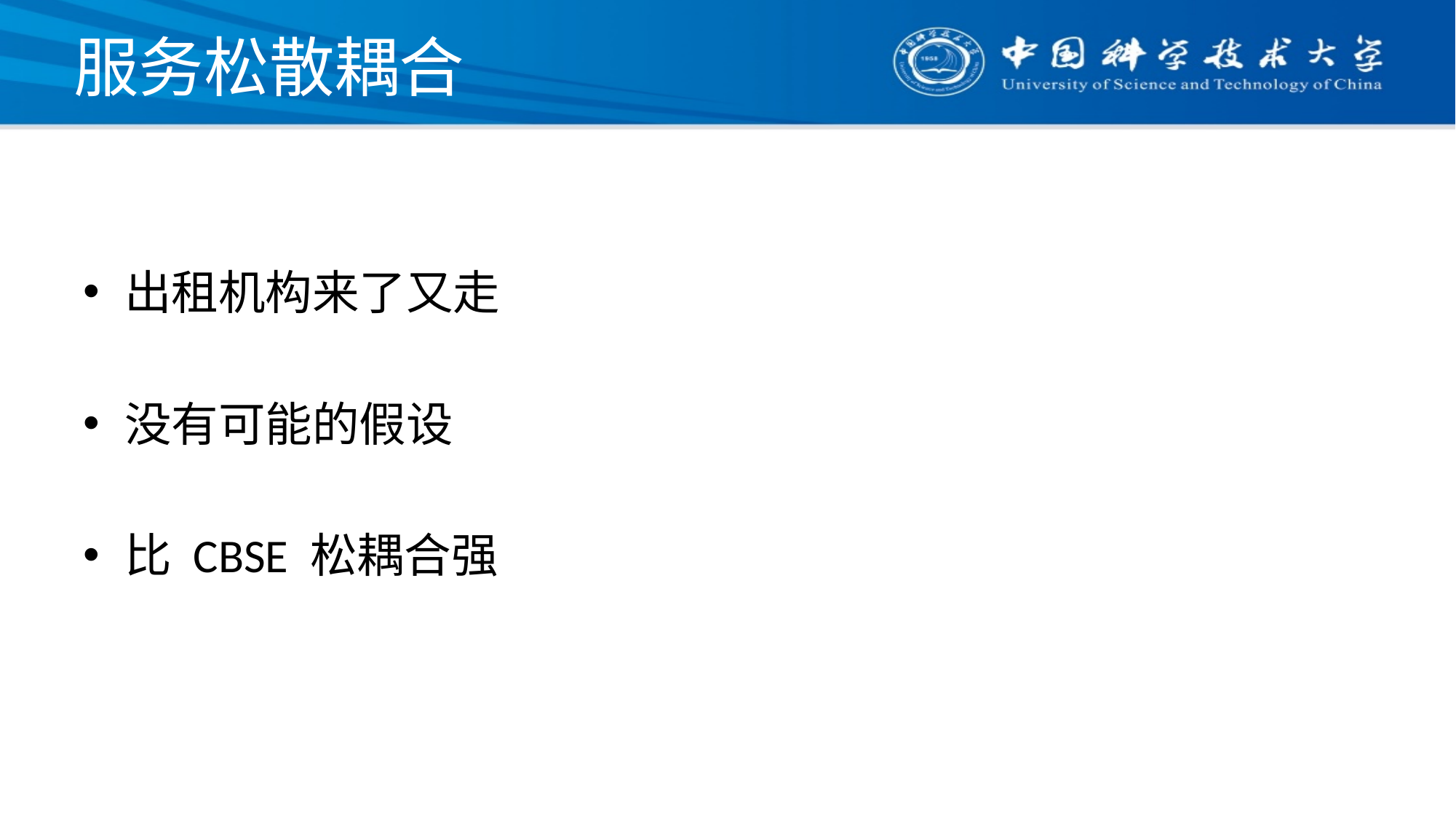

# 服务松散耦合

出租机构来了又走

没有可能的假设

比 CBSE 松耦合强